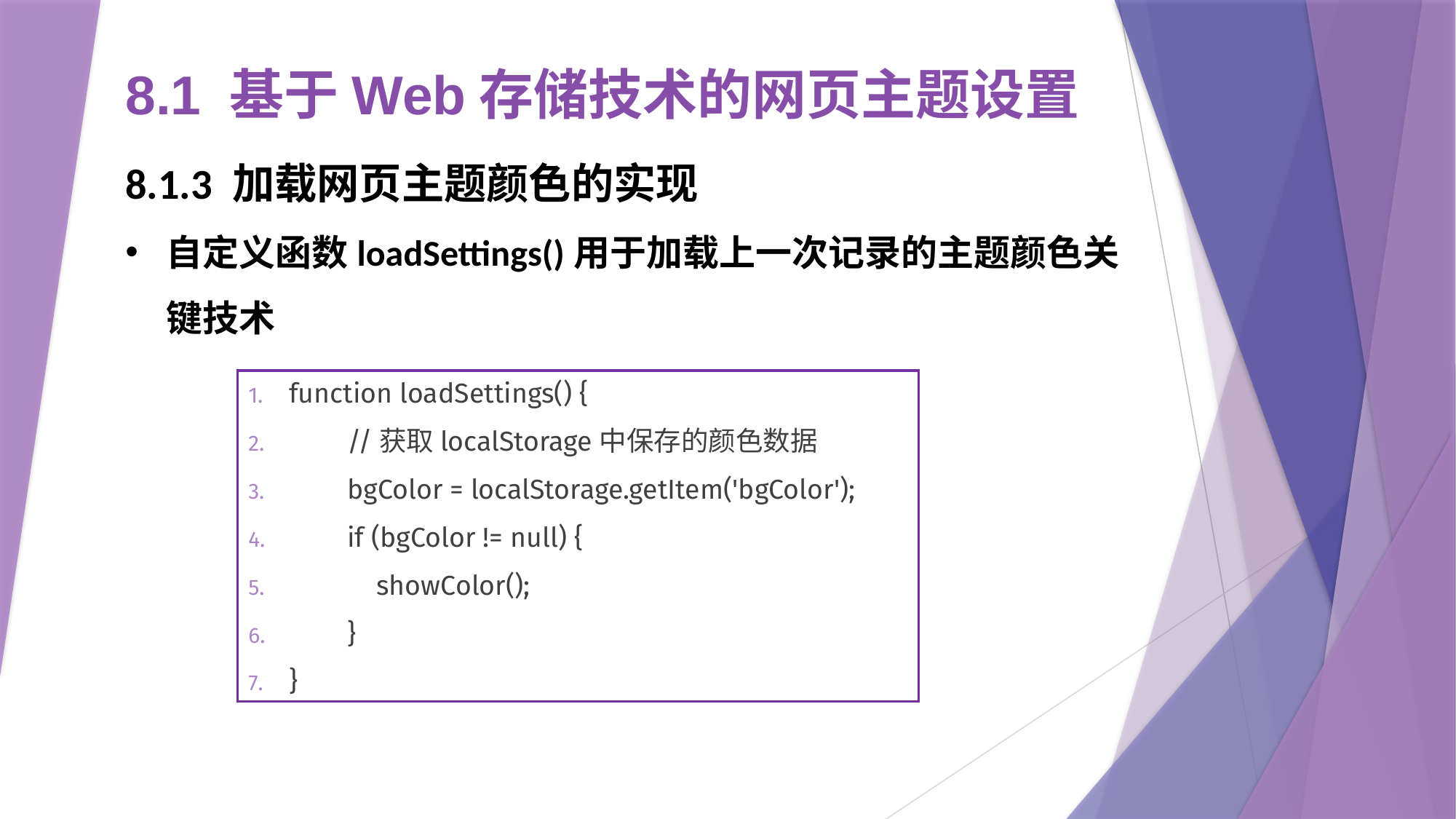

# 8.1 基于Web存储技术的网页主题设置
8.1.3 加载网页主题颜色的实现
自定义函数loadSettings()用于加载上一次记录的主题颜色关键技术

function loadSettings() {
        //获取localStorage中保存的颜色数据
        bgColor = localStorage.getItem('bgColor');
        if (bgColor != null) {
            showColor();
        }
}